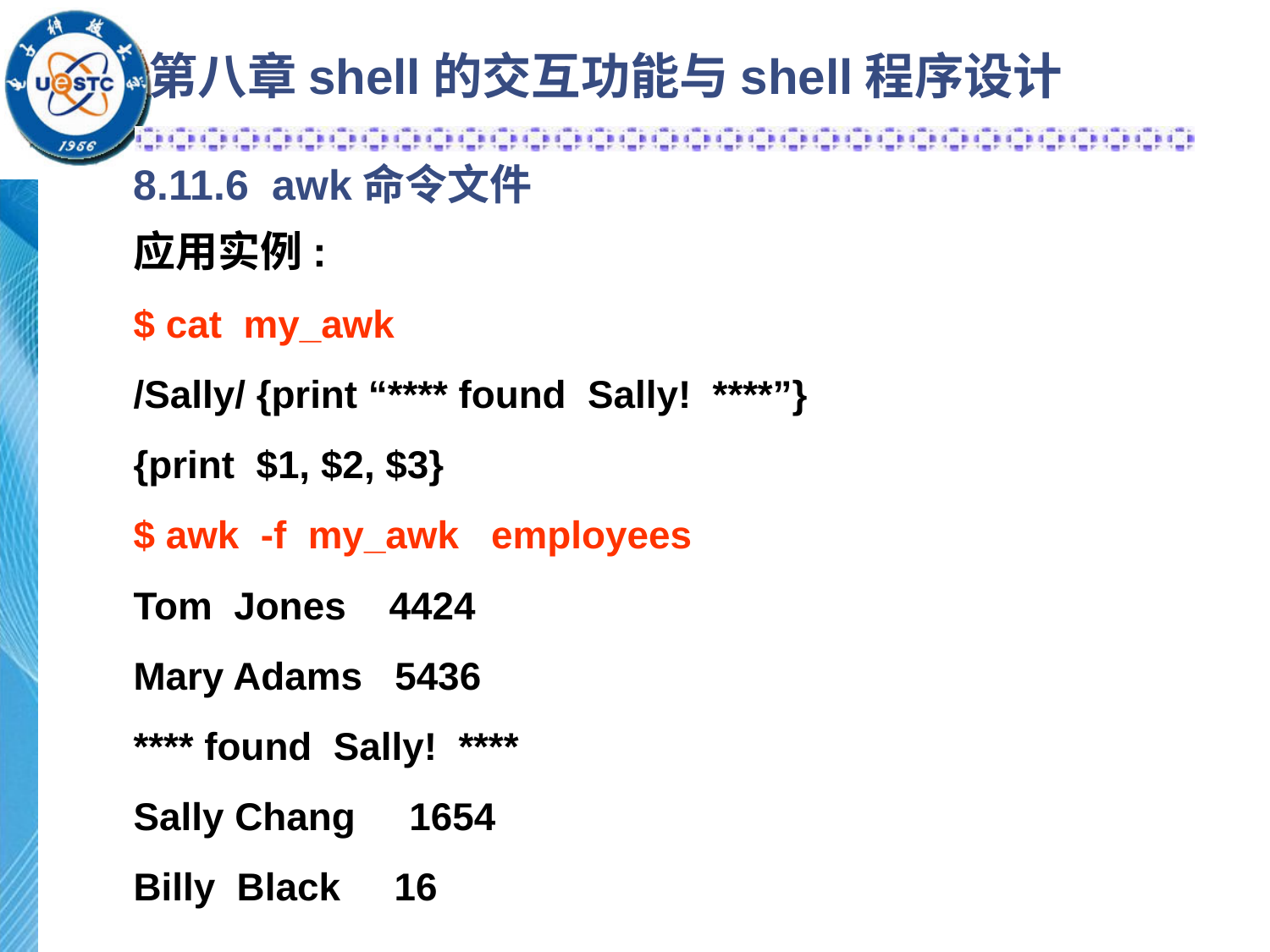

第八章shell的交互功能与shell程序设计
8.11.6  awk命令文件
应用实例:
$ cat  my_awk
/Sally/ {print “**** found  Sally!  ****”}
{print  $1, $2, $3}
$ awk  -f  my_awk   employees
Tom  Jones    4424
Mary Adams   5436
**** found  Sally!  ****
Sally Chang     1654
Billy  Black     16